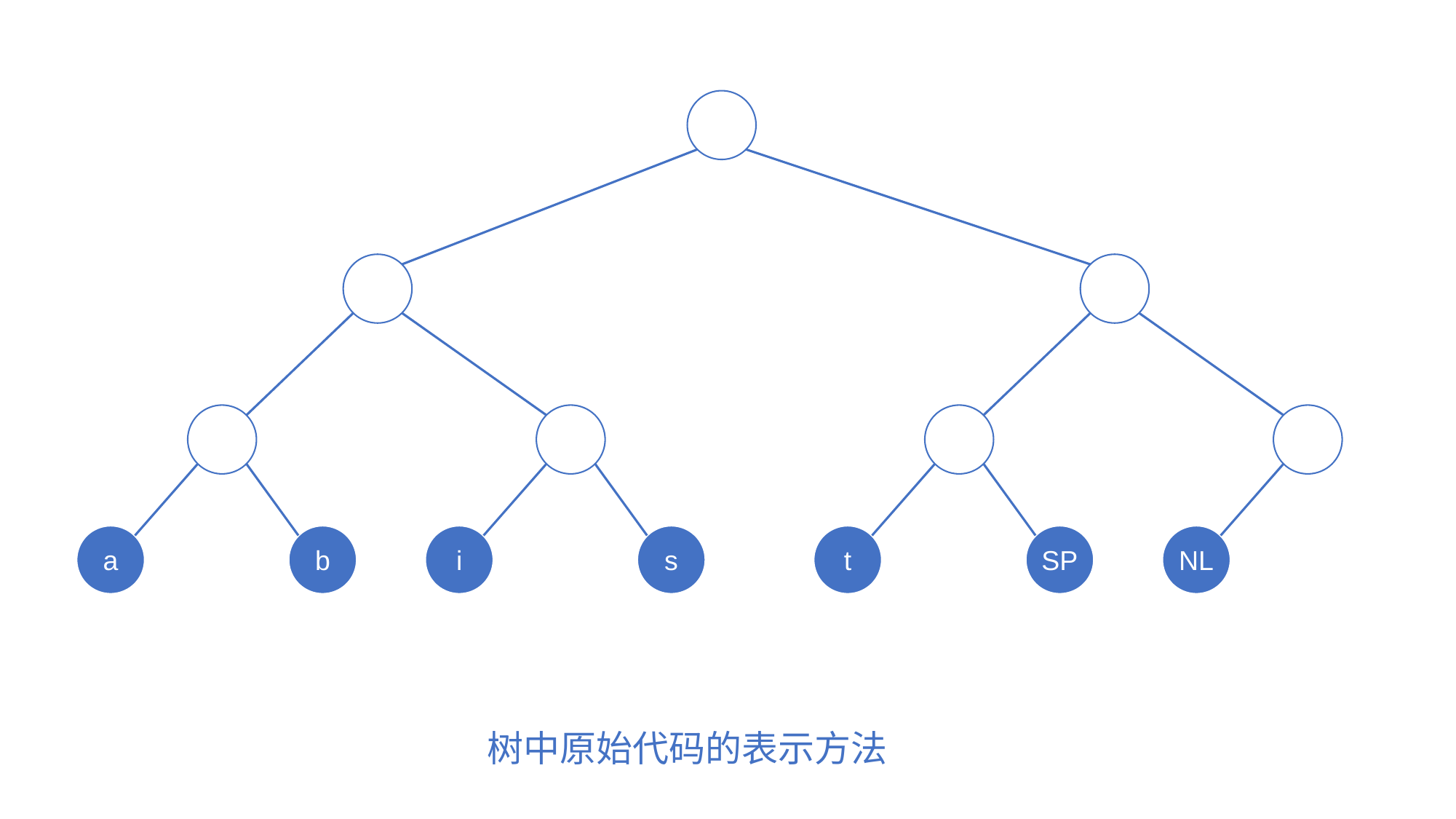

a
b
i
s
t
SP
NL
树中原始代码的表示方法